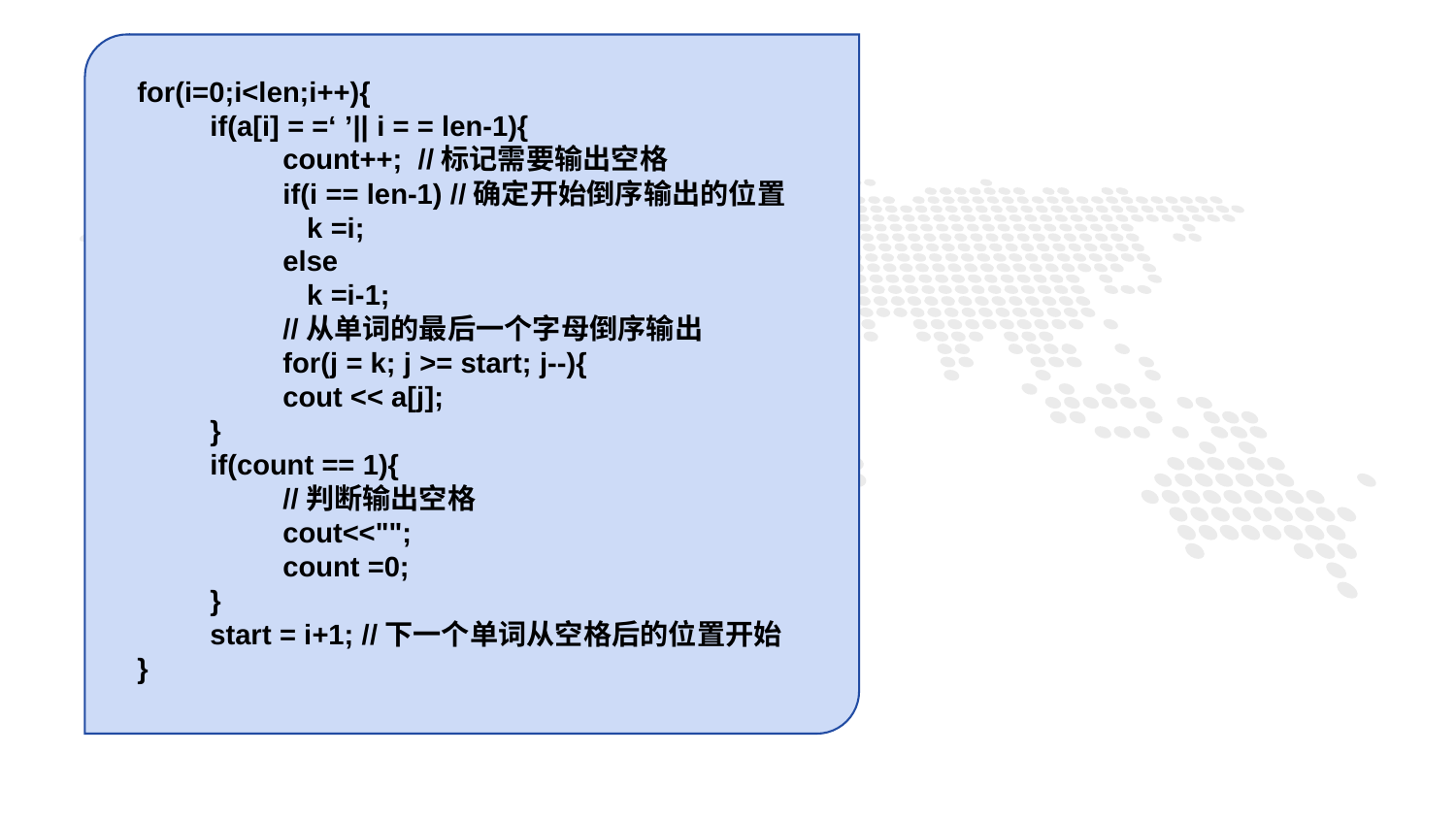

for(i=0;i<len;i++){
if(a[i] = =‘ ’|| i = = len-1){
count++;  //标记需要输出空格
if(i == len-1) //确定开始倒序输出的位置
   k =i;
else
   k =i-1;
//从单词的最后一个字母倒序输出
for(j = k; j >= start; j--){
cout << a[j];
}
if(count == 1){
//判断输出空格
cout<<"";
count =0;
}
start = i+1; //下一个单词从空格后的位置开始
}